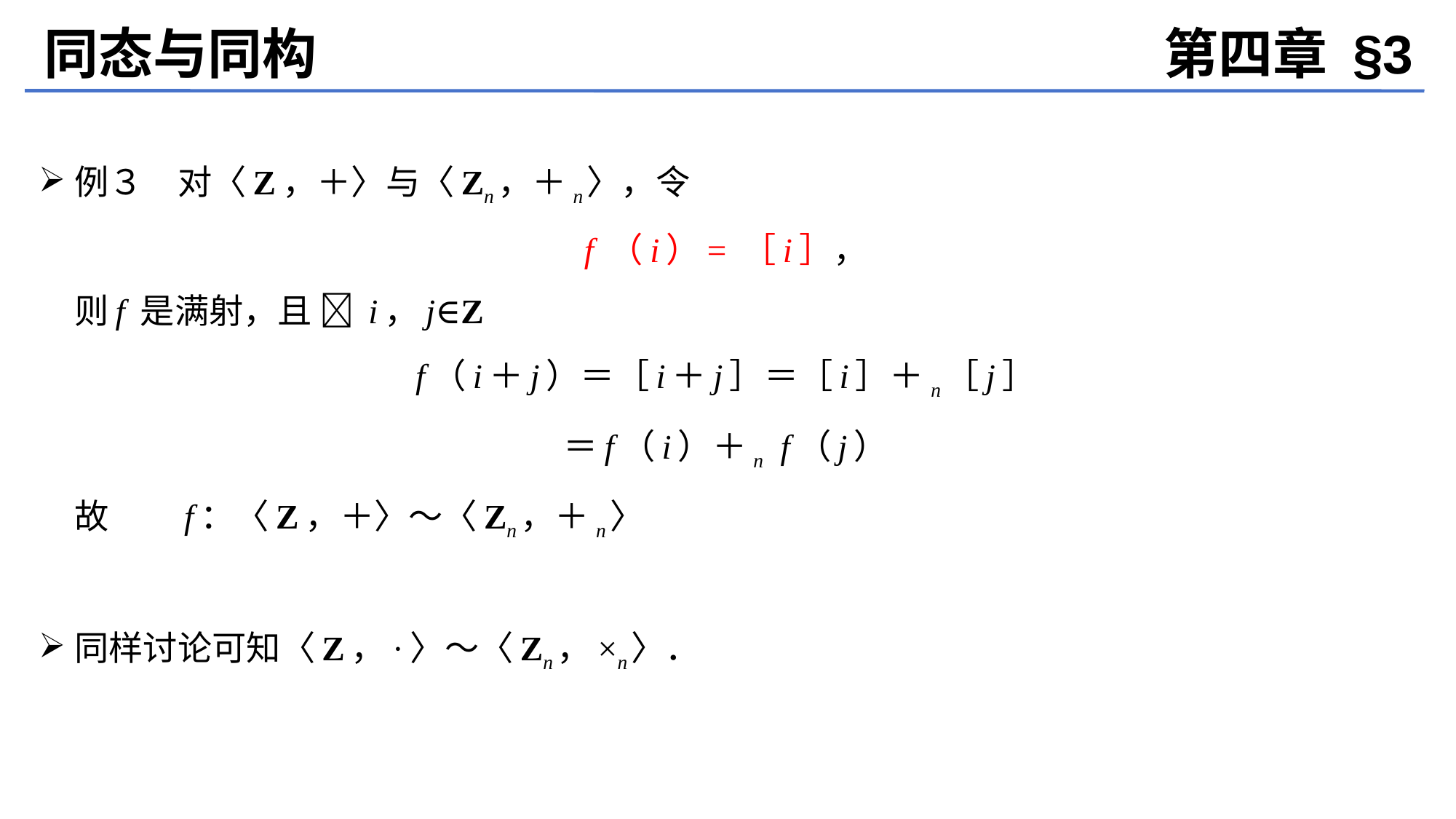

同态与同构
第四章 §3
例３　对〈Z，＋〉与〈Zn，＋n〉，令
f （i）= ［i］，
	则f 是满射，且 ∀ i，j∈Z
f（i＋j）＝［i＋j］＝［i］＋n［j］
＝f（i）＋n  f（j）
	故         f：〈Z，＋〉～〈Zn，＋n〉

同样讨论可知〈Z，·〉～〈Zn，×n〉．